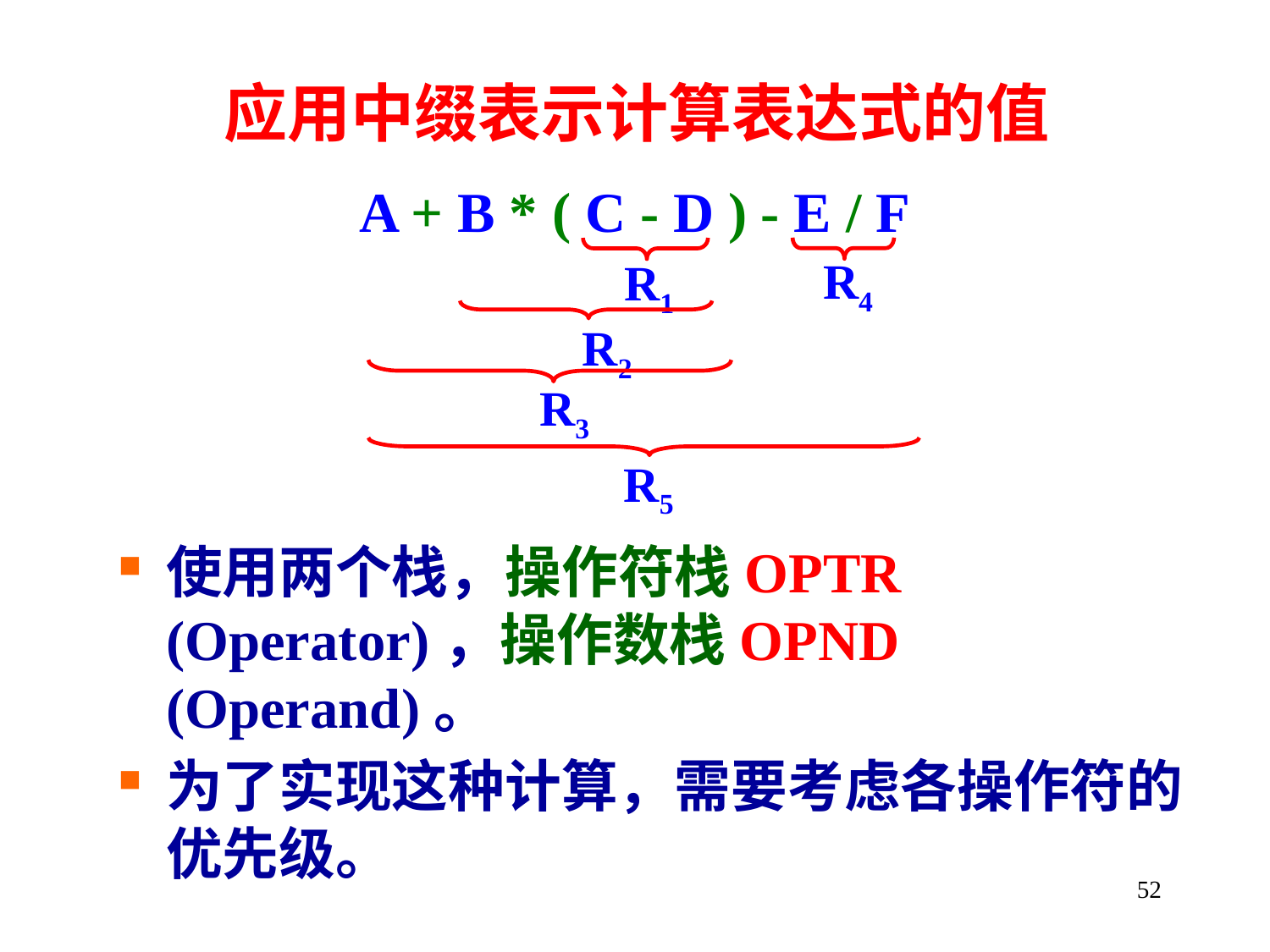

应用中缀表示计算表达式的值
                 A + B * ( C - D ) - E / F

使用两个栈，操作符栈OPTR (Operator)，操作数栈OPND (Operand)。
为了实现这种计算，需要考虑各操作符的优先级。

R4
R1
R2
R3
R5
52